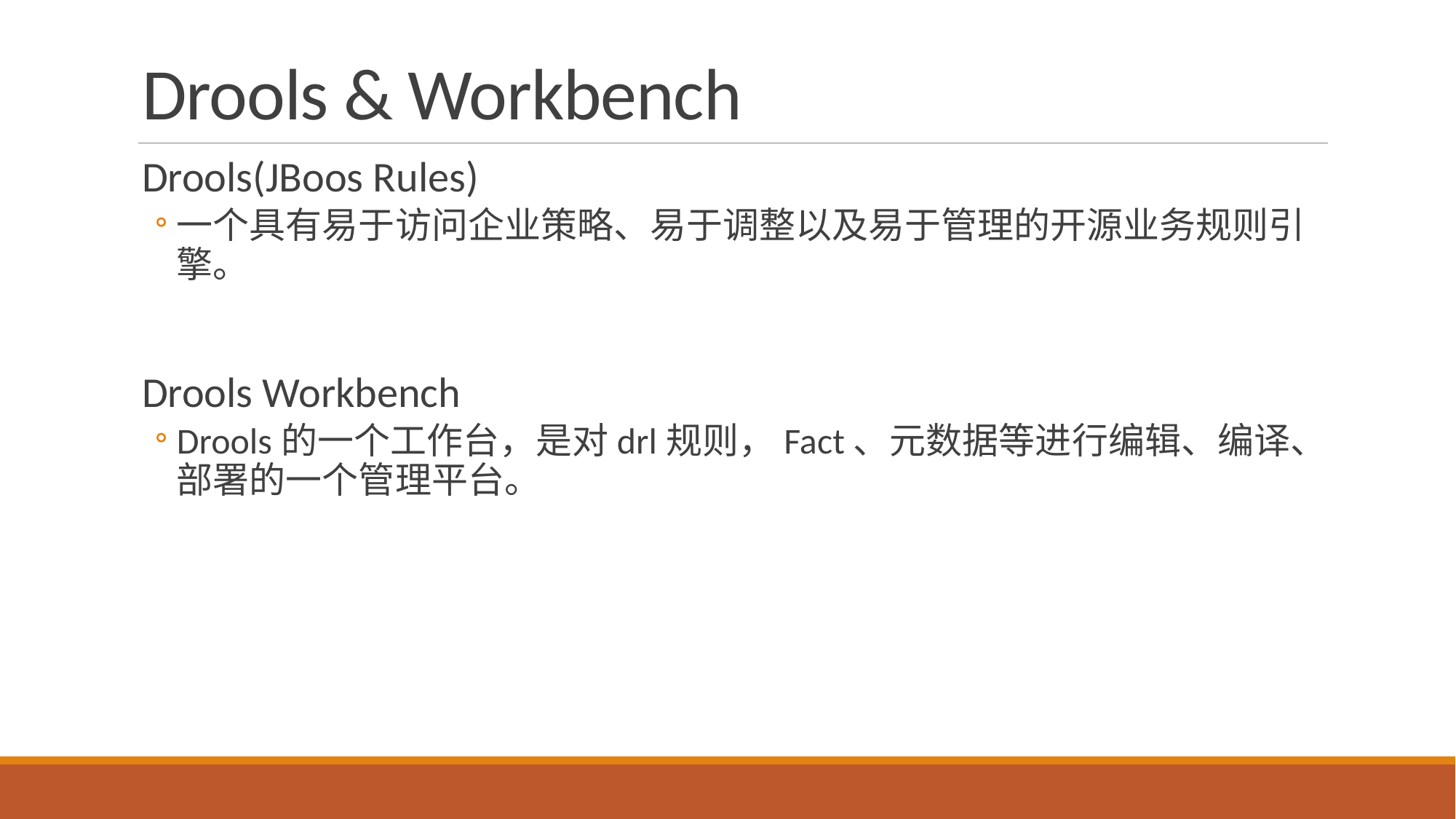

# Drools & Workbench
Drools(JBoos Rules)
一个具有易于访问企业策略、易于调整以及易于管理的开源业务规则引擎。

Drools Workbench
Drools的一个工作台，是对drl规则，Fact、元数据等进行编辑、编译、部署的一个管理平台。